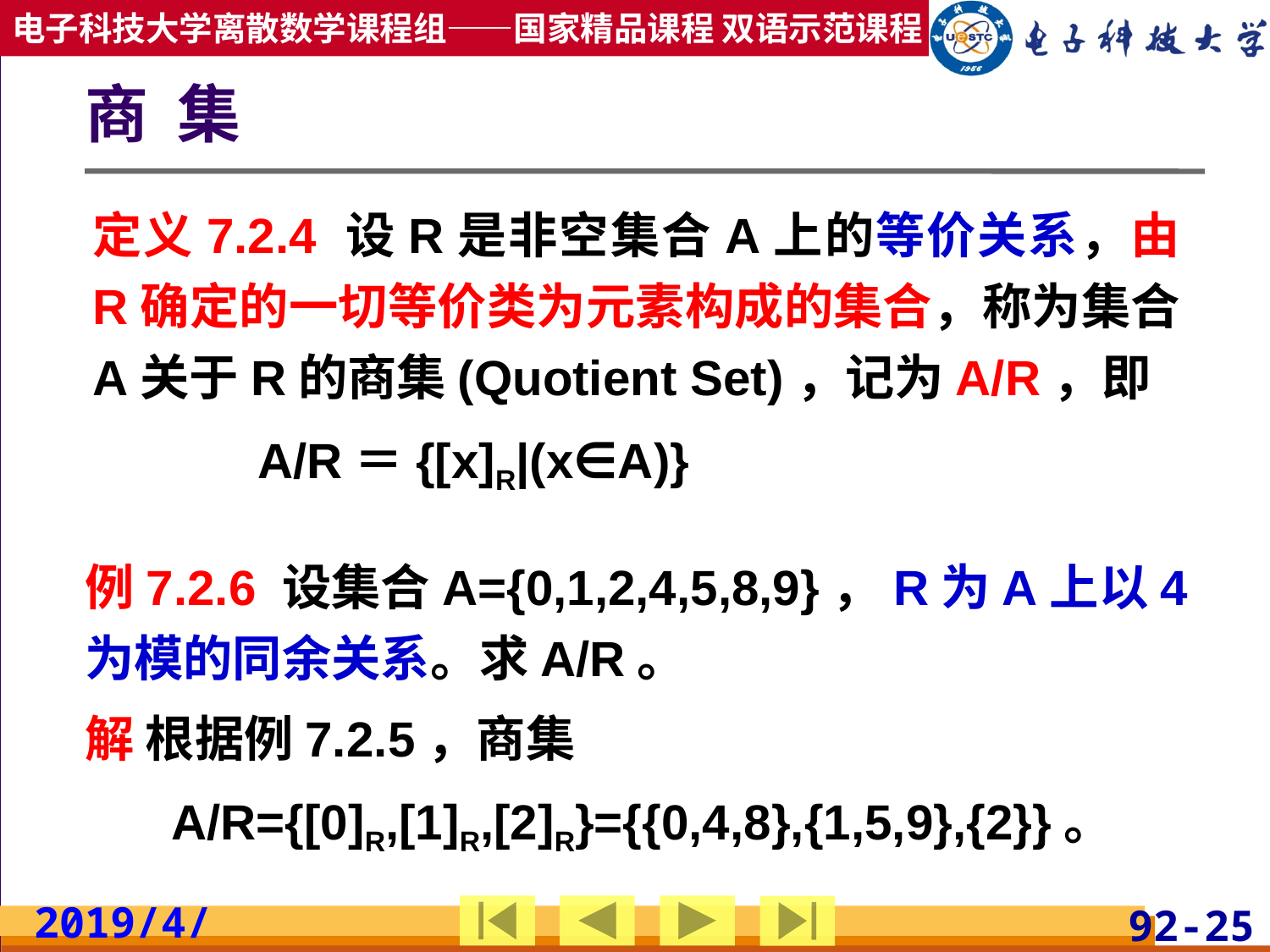

# 商  集
定义7.2.4 设R是非空集合A上的等价关系，由R确定的一切等价类为元素构成的集合，称为集合A关于R的商集(Quotient Set)，记为A/R，即
            A/R＝{[x]R|(x∈A)}
例7.2.6 设集合A={0,1,2,4,5,8,9}，R为A上以4为模的同余关系。求A/R。
解 根据例7.2.5，商集
A/R={[0]R,[1]R,[2]R}={{0,4,8},{1,5,9},{2}}。
2019/4/17